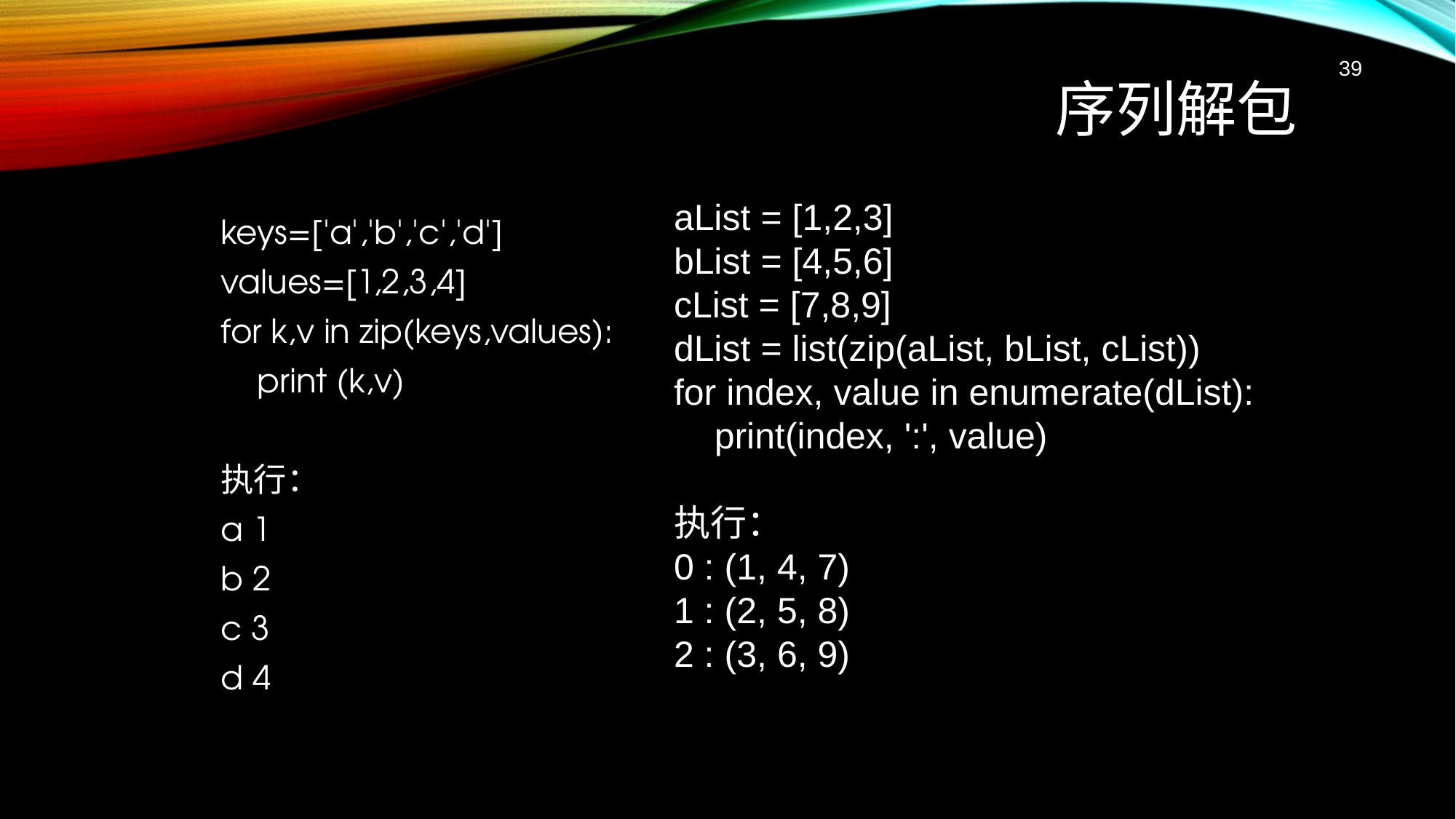

# 序列解包
39
aList = [1,2,3]
bList = [4,5,6]
cList = [7,8,9]
dList = list(zip(aList, bList, cList))
for index, value in enumerate(dList):
    print(index, ':', value)

执行：
0 : (1, 4, 7)
1 : (2, 5, 8)
2 : (3, 6, 9)
keys=['a','b','c','d']
values=[1,2,3,4]
for k,v in zip(keys,values):
    print (k,v)

执行：
a 1
b 2
c 3
d 4